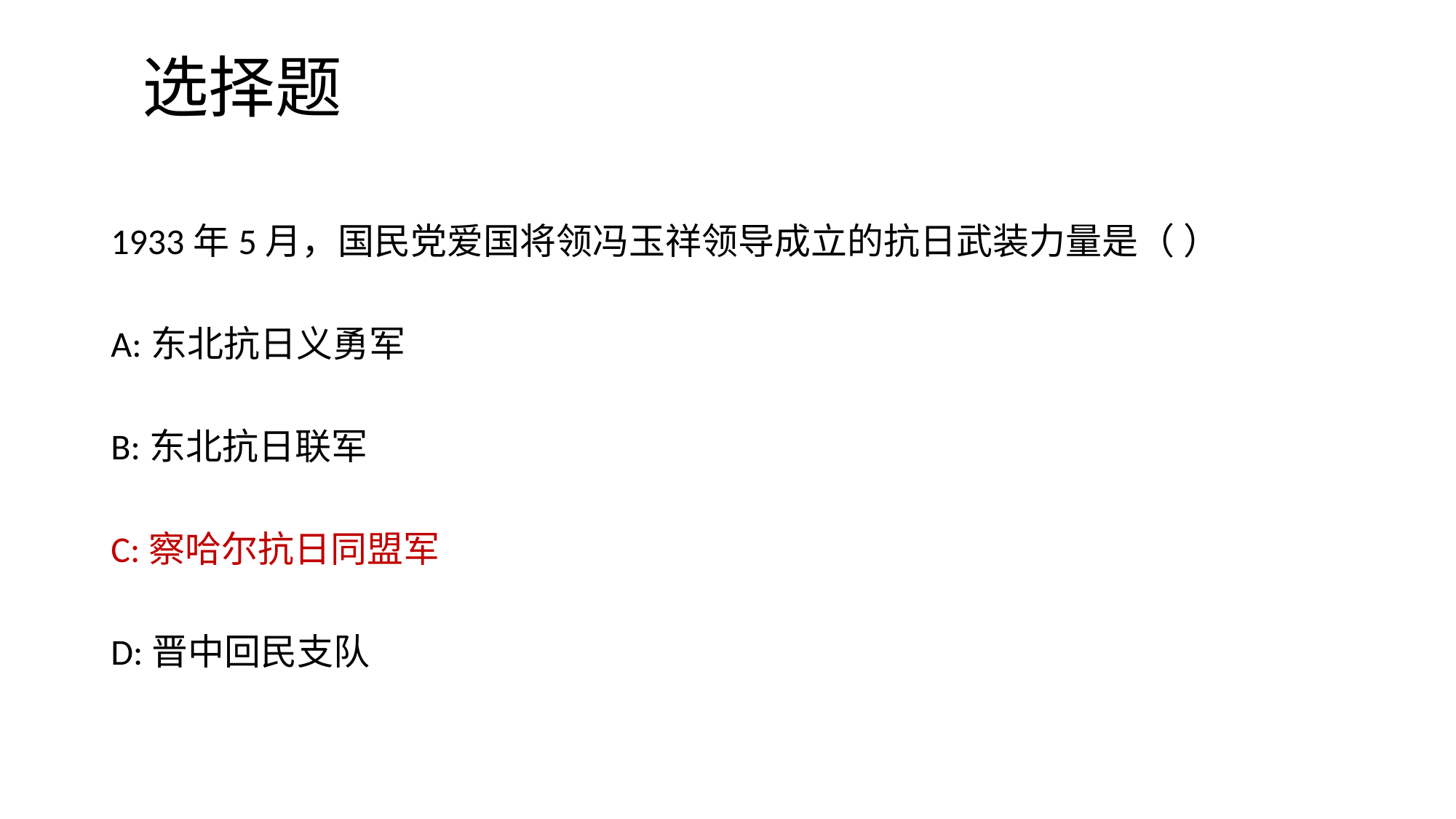

# 选择题
1933年5月，国民党爱国将领冯玉祥领导成立的抗日武装力量是（ ）
A:东北抗日义勇军
B:东北抗日联军
C:察哈尔抗日同盟军
D:晋中回民支队